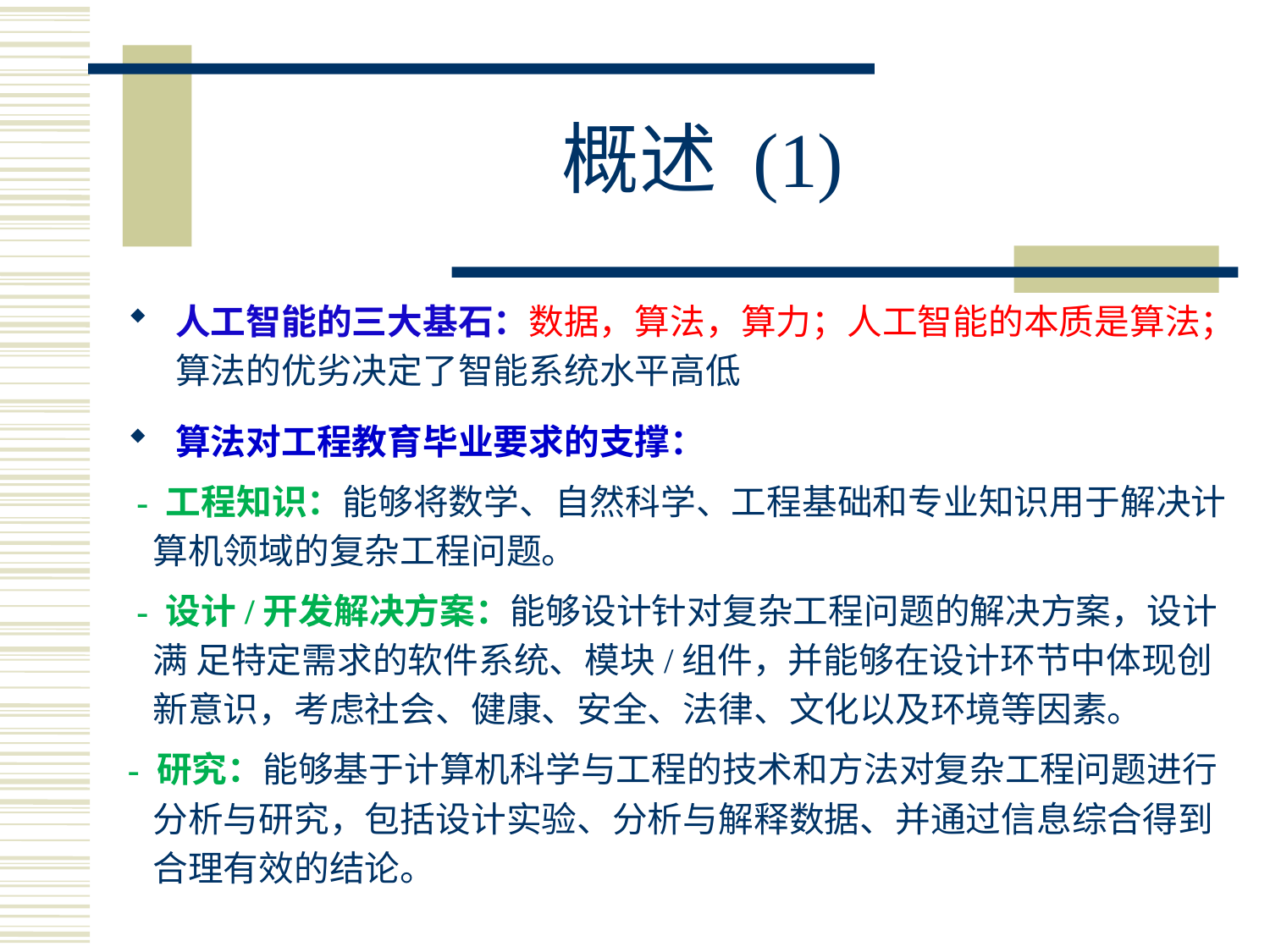

# 概述 (1)
人工智能的三大基石：数据，算法，算力；人工智能的本质是算法；算法的优劣决定了智能系统水平高低
算法对工程教育毕业要求的支撑：
 - 工程知识：能够将数学、自然科学、工程基础和专业知识用于解决计算机领域的复杂工程问题。
 - 设计/开发解决方案：能够设计针对复杂工程问题的解决方案，设计满 足特定需求的软件系统、模块/组件，并能够在设计环节中体现创新意识，考虑社会、健康、安全、法律、文化以及环境等因素。
- 研究：能够基于计算机科学与工程的技术和方法对复杂工程问题进行分析与研究，包括设计实验、分析与解释数据、并通过信息综合得到合理有效的结论。